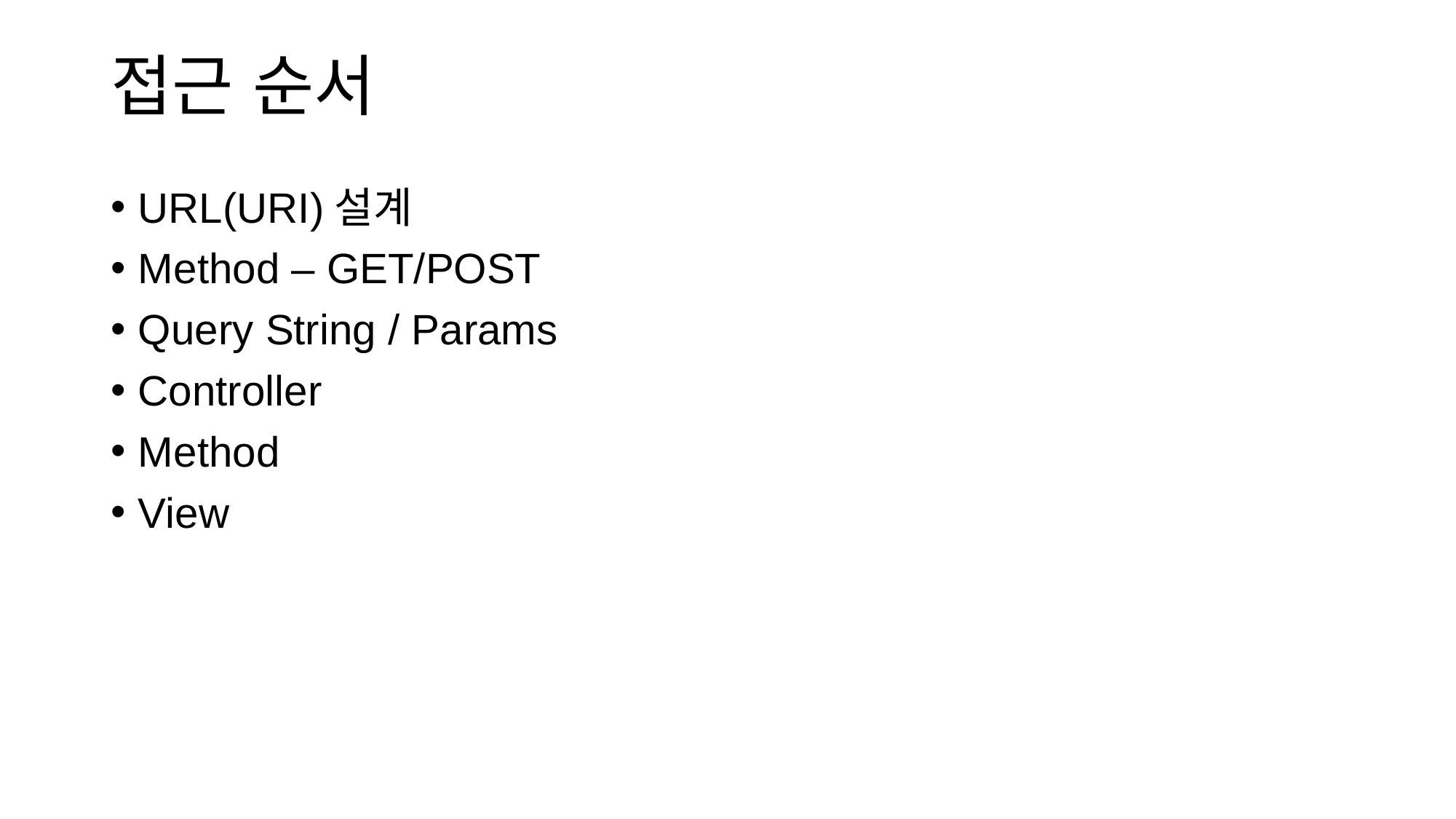

# 접근 순서
URL(URI)설계
Method – GET/POST
Query String / Params
Controller
Method
View